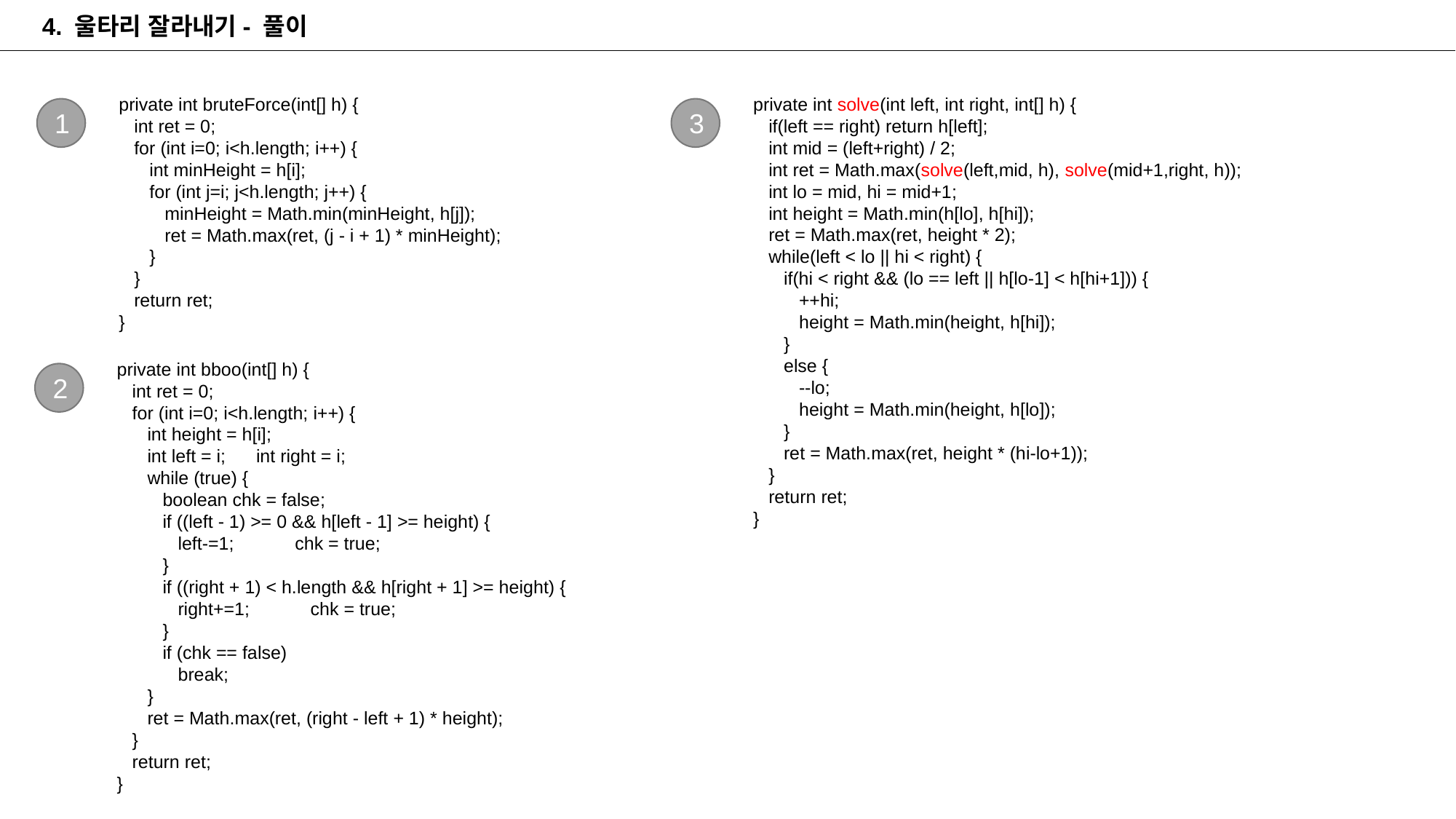

4. 울타리 잘라내기- 풀이
private int bruteForce(int[] h) {
   int ret = 0;
   for (int i=0; i<h.length; i++) {
      int minHeight = h[i];
      for (int j=i; j<h.length; j++) {
         minHeight = Math.min(minHeight, h[j]);
         ret = Math.max(ret, (j - i + 1) * minHeight);
      }
   }
   return ret;
}
private int solve(int left, int right, int[] h) {
   if(left == right) return h[left];
   int mid = (left+right) / 2;
   int ret = Math.max(solve(left,mid, h), solve(mid+1,right, h));
   int lo = mid, hi = mid+1;
   int height = Math.min(h[lo], h[hi]);
   ret = Math.max(ret, height * 2);
   while(left < lo || hi < right) {
      if(hi < right && (lo == left || h[lo-1] < h[hi+1])) {
         ++hi;
         height = Math.min(height, h[hi]);
      }
      else {
         --lo;
         height = Math.min(height, h[lo]);
      }
      ret = Math.max(ret, height * (hi-lo+1));
   }
   return ret;
}
1
3
private int bboo(int[] h) {
   int ret = 0;
   for (int i=0; i<h.length; i++) {
      int height = h[i];
      int left = i;      int right = i;
      while (true) {
         boolean chk = false;
         if ((left - 1) >= 0 && h[left - 1] >= height) {
            left-=1;            chk = true;
         }
         if ((right + 1) < h.length && h[right + 1] >= height) {
            right+=1;            chk = true;
         }
         if (chk == false)
            break;
      }
      ret = Math.max(ret, (right - left + 1) * height);
   }
   return ret;
}
2